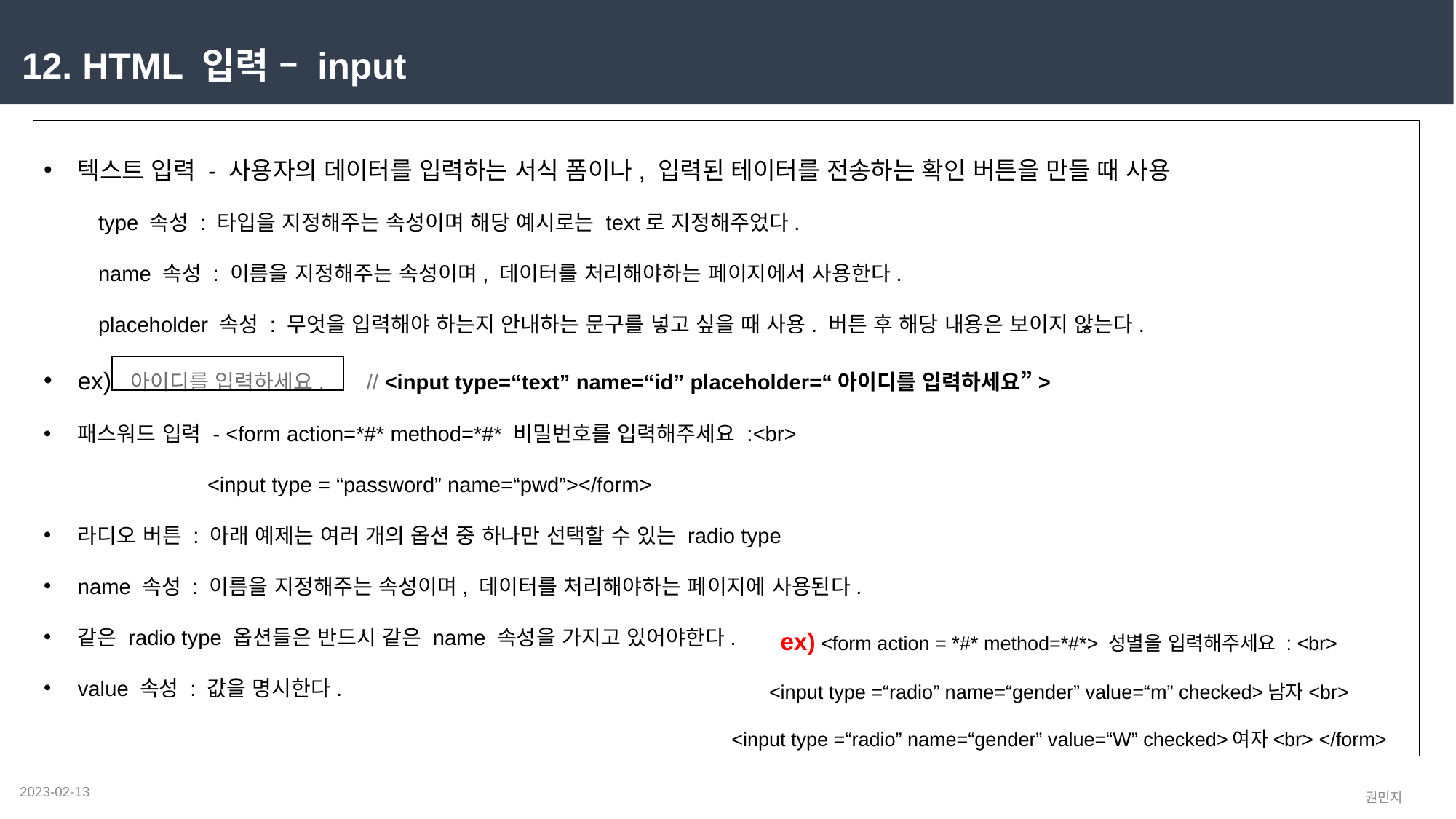

12. HTML 입력 – input
텍스트 입력 - 사용자의 데이터를 입력하는 서식 폼이나, 입력된 테이터를 전송하는 확인 버튼을 만들 때 사용
type 속성 : 타입을 지정해주는 속성이며 해당 예시로는 text로 지정해주었다.
name 속성 : 이름을 지정해주는 속성이며, 데이터를 처리해야하는 페이지에서 사용한다.
placeholder 속성 : 무엇을 입력해야 하는지 안내하는 문구를 넣고 싶을 때 사용. 버튼 후 해당 내용은 보이지 않는다.
ex)  아이디를 입력하세요.       // <input type=“text” name=“id” placeholder=“아이디를 입력하세요”>
패스워드 입력 - <form action=*#* method=*#* 비밀번호를 입력해주세요 :<br>
<input type = “password” name=“pwd”></form>
라디오 버튼 : 아래 예제는 여러 개의 옵션 중 하나만 선택할 수 있는 radio type
name 속성 : 이름을 지정해주는 속성이며, 데이터를 처리해야하는 페이지에 사용된다.
같은 radio type 옵션들은 반드시 같은 name 속성을 가지고 있어야한다.
value 속성 : 값을 명시한다.

ex) <form action = *#* method=*#*> 성별을 입력해주세요 : <br>
<input type =“radio” name=“gender” value=“m” checked>남자<br>
<input type =“radio” name=“gender” value=“W” checked>여자<br> </form>
2023-02-13
권민지